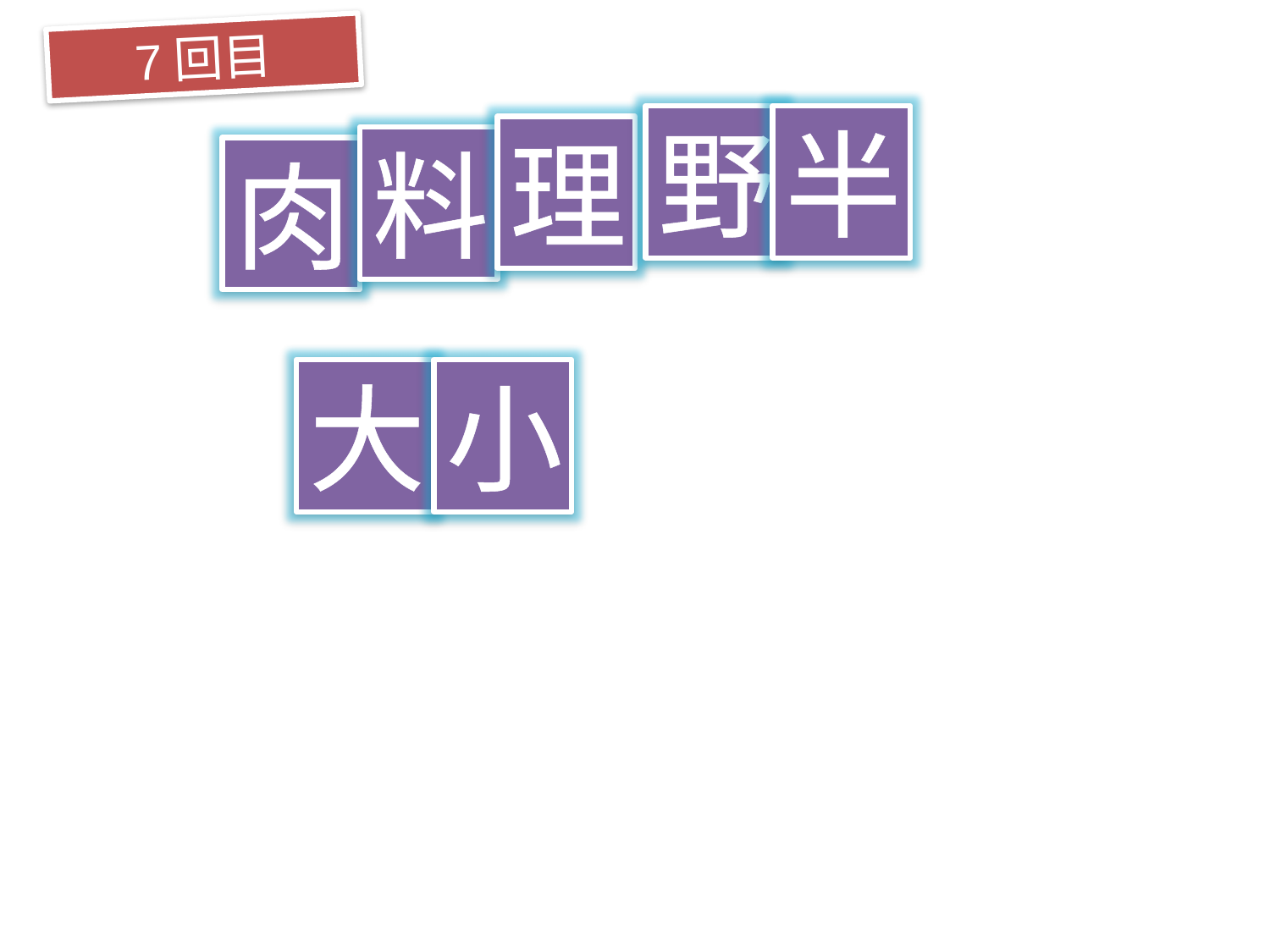

7回目
野
半
理
料
肉
大
小